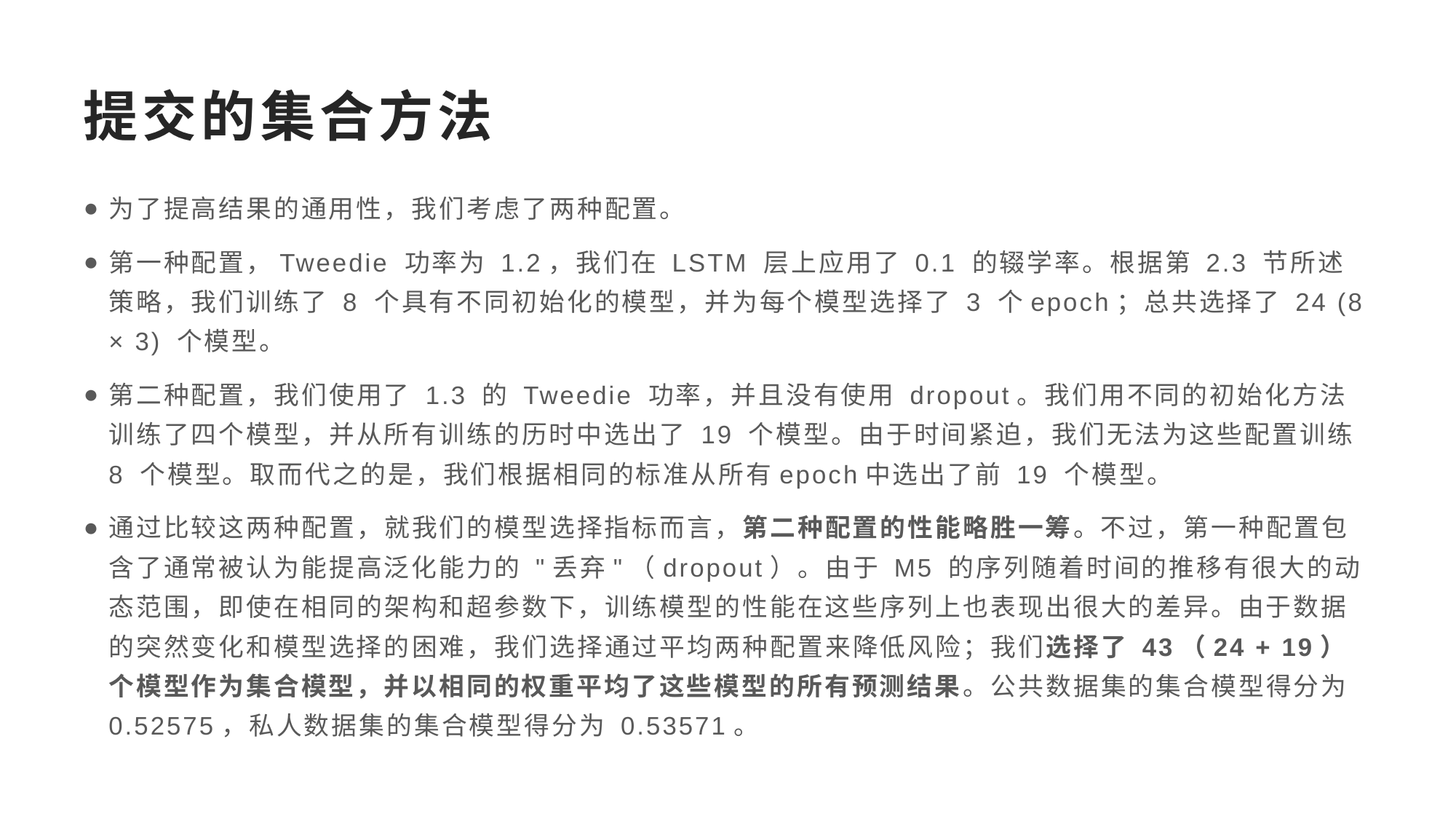

# 提交的集合方法
为了提高结果的通用性，我们考虑了两种配置。
第一种配置，Tweedie 功率为 1.2，我们在 LSTM 层上应用了 0.1 的辍学率。根据第 2.3 节所述策略，我们训练了 8 个具有不同初始化的模型，并为每个模型选择了 3 个epoch；总共选择了 24 (8 × 3) 个模型。
第二种配置，我们使用了 1.3 的 Tweedie 功率，并且没有使用 dropout。我们用不同的初始化方法训练了四个模型，并从所有训练的历时中选出了 19 个模型。由于时间紧迫，我们无法为这些配置训练 8 个模型。取而代之的是，我们根据相同的标准从所有epoch中选出了前 19 个模型。
通过比较这两种配置，就我们的模型选择指标而言，第二种配置的性能略胜一筹。不过，第一种配置包含了通常被认为能提高泛化能力的 "丢弃"（dropout）。由于 M5 的序列随着时间的推移有很大的动态范围，即使在相同的架构和超参数下，训练模型的性能在这些序列上也表现出很大的差异。由于数据的突然变化和模型选择的困难，我们选择通过平均两种配置来降低风险；我们选择了 43（24 + 19）个模型作为集合模型，并以相同的权重平均了这些模型的所有预测结果。公共数据集的集合模型得分为 0.52575，私人数据集的集合模型得分为 0.53571。